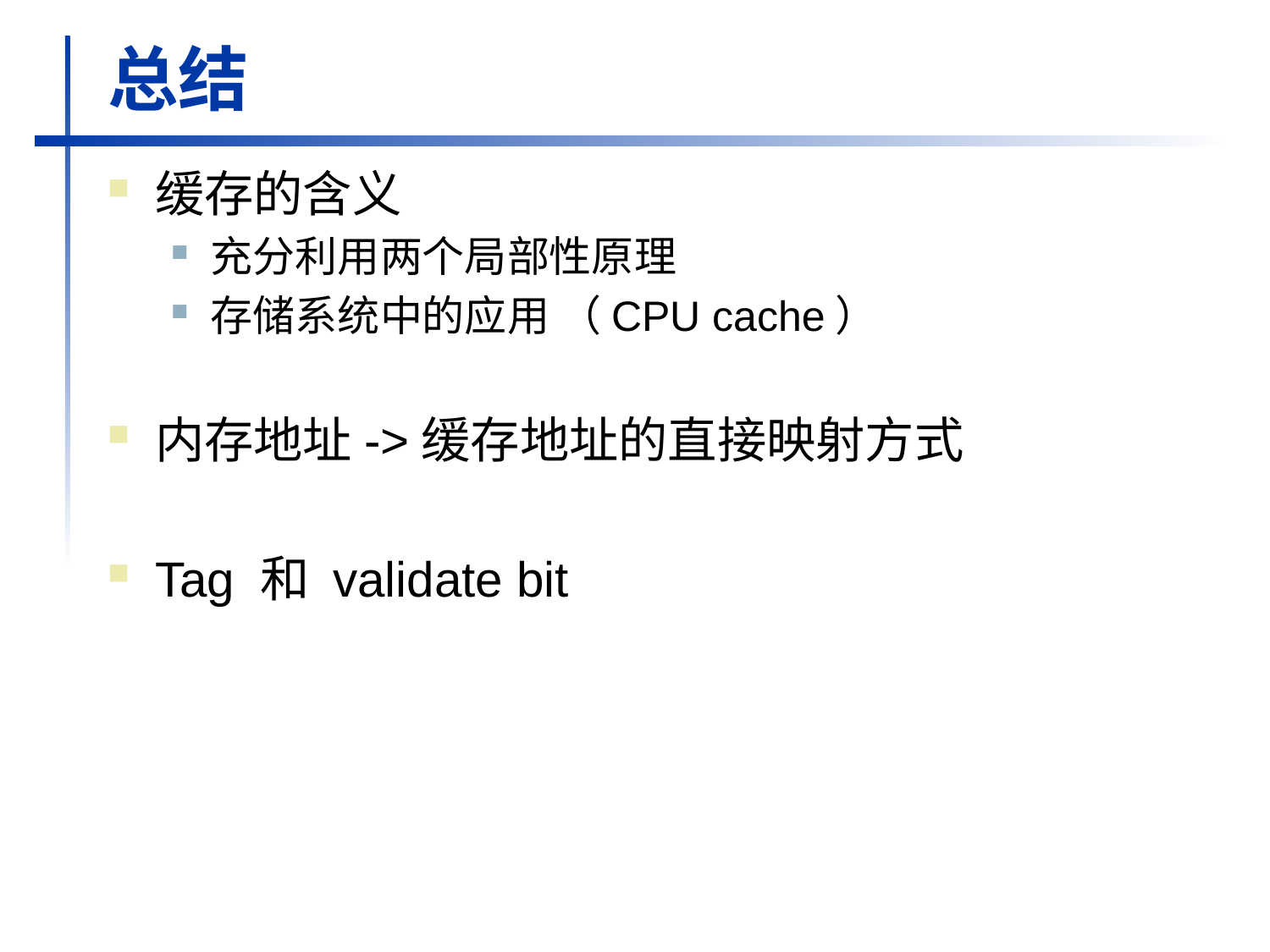

# 总结
缓存的含义
充分利用两个局部性原理
存储系统中的应用 （CPU cache）

内存地址->缓存地址的直接映射方式

Tag 和 validate bit